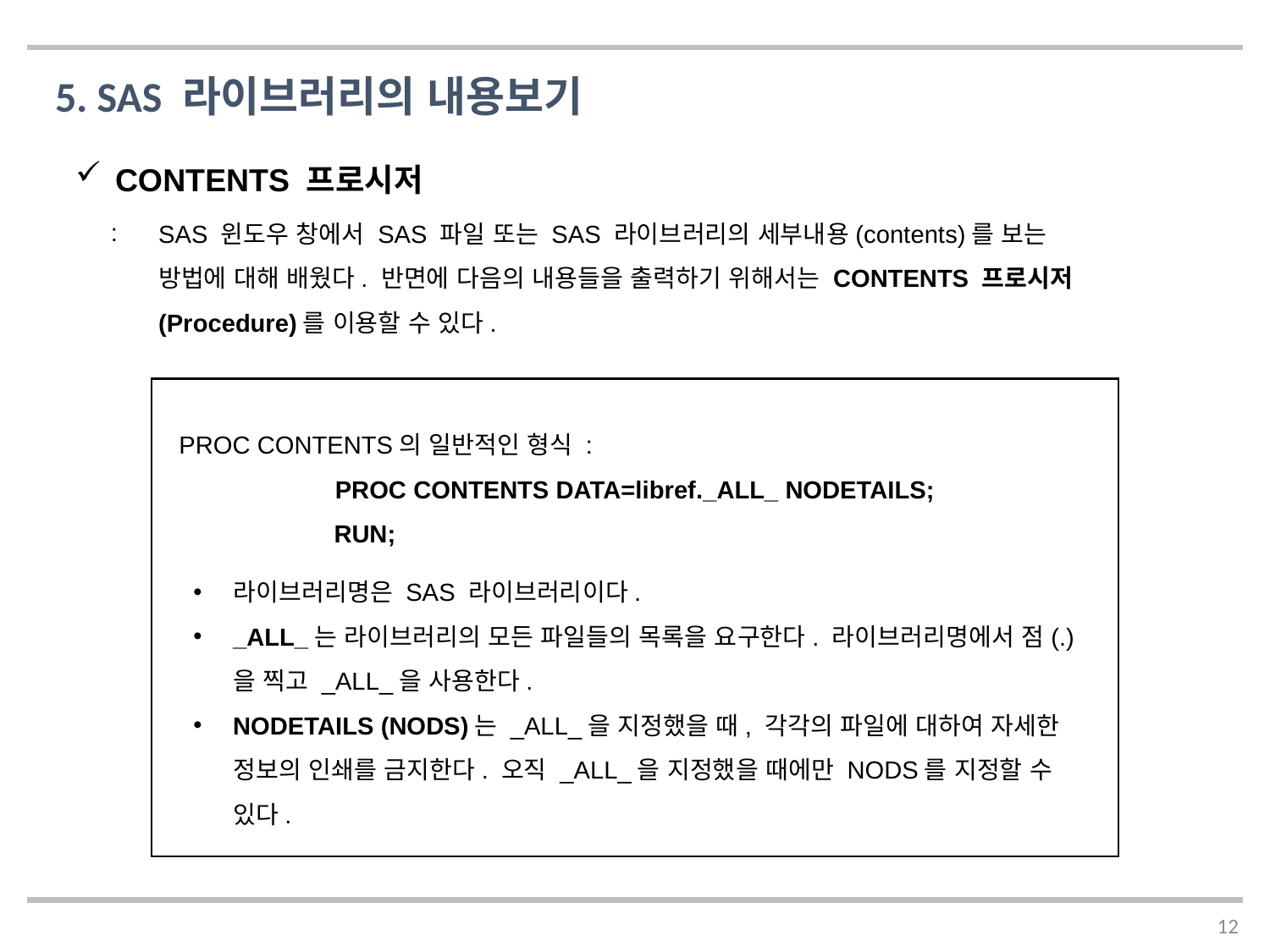

5. SAS 라이브러리의 내용보기
CONTENTS 프로시저
SAS 윈도우 창에서 SAS 파일 또는 SAS 라이브러리의 세부내용(contents)를 보는 방법에 대해 배웠다. 반면에 다음의 내용들을 출력하기 위해서는 CONTENTS 프로시저(Procedure)를 이용할 수 있다.

PROC CONTENTS의 일반적인 형식 :
PROC CONTENTS DATA=libref._ALL_ NODETAILS;
	    RUN;
라이브러리명은 SAS 라이브러리이다.
_ALL_는 라이브러리의 모든 파일들의 목록을 요구한다. 라이브러리명에서 점(.)을 찍고 _ALL_을 사용한다.
NODETAILS (NODS)는 _ALL_을 지정했을 때, 각각의 파일에 대하여 자세한 정보의 인쇄를 금지한다. 오직 _ALL_을 지정했을 때에만 NODS를 지정할 수 있다.